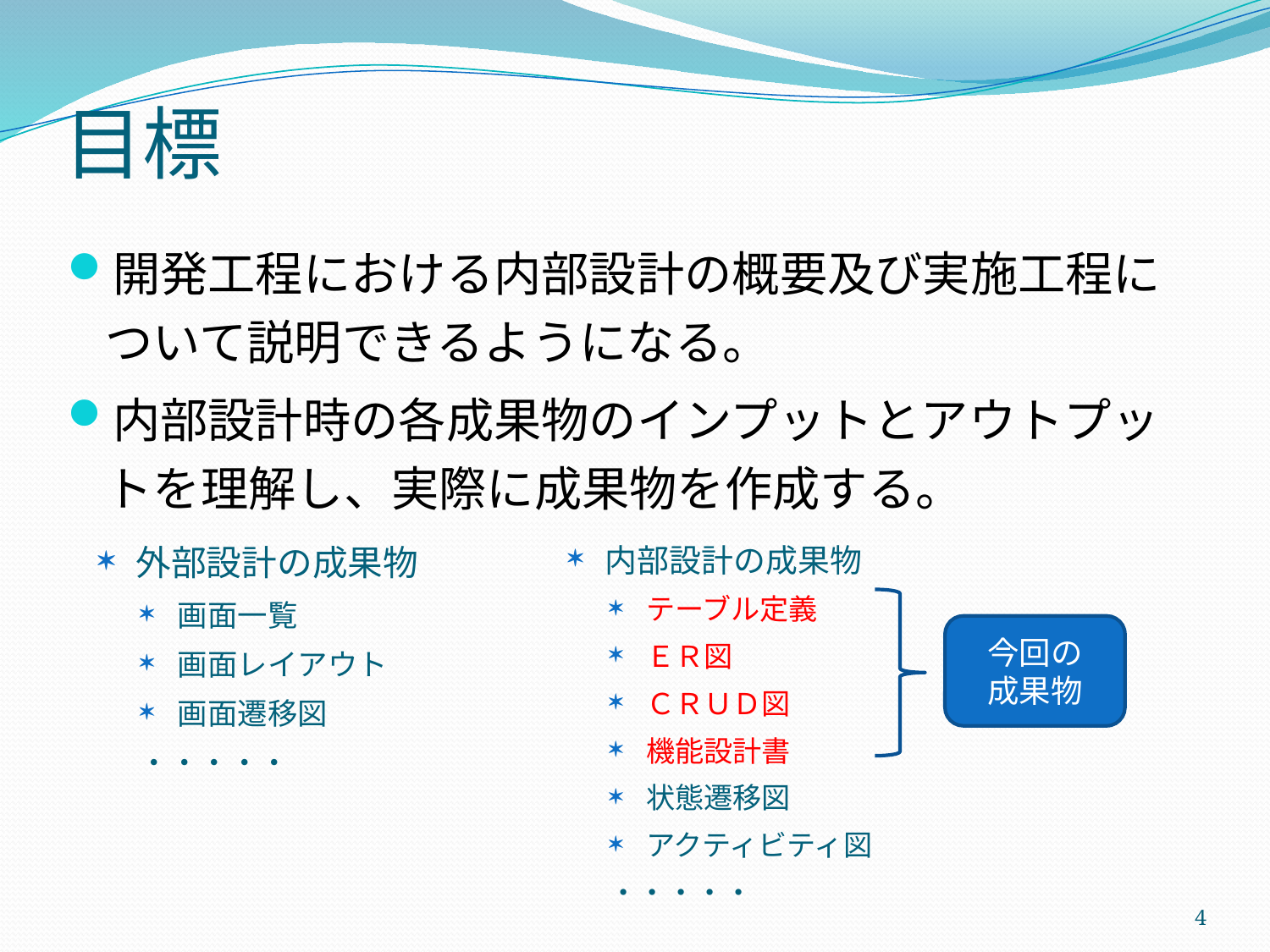

# 目標
開発工程における内部設計の概要及び実施工程について説明できるようになる。
内部設計時の各成果物のインプットとアウトプットを理解し、実際に成果物を作成する。
外部設計の成果物
画面一覧
画面レイアウト
画面遷移図
・・・・・
内部設計の成果物
テーブル定義
ＥＲ図
ＣＲＵＤ図
機能設計書
状態遷移図
アクティビティ図
・・・・・

今回の
成果物
4